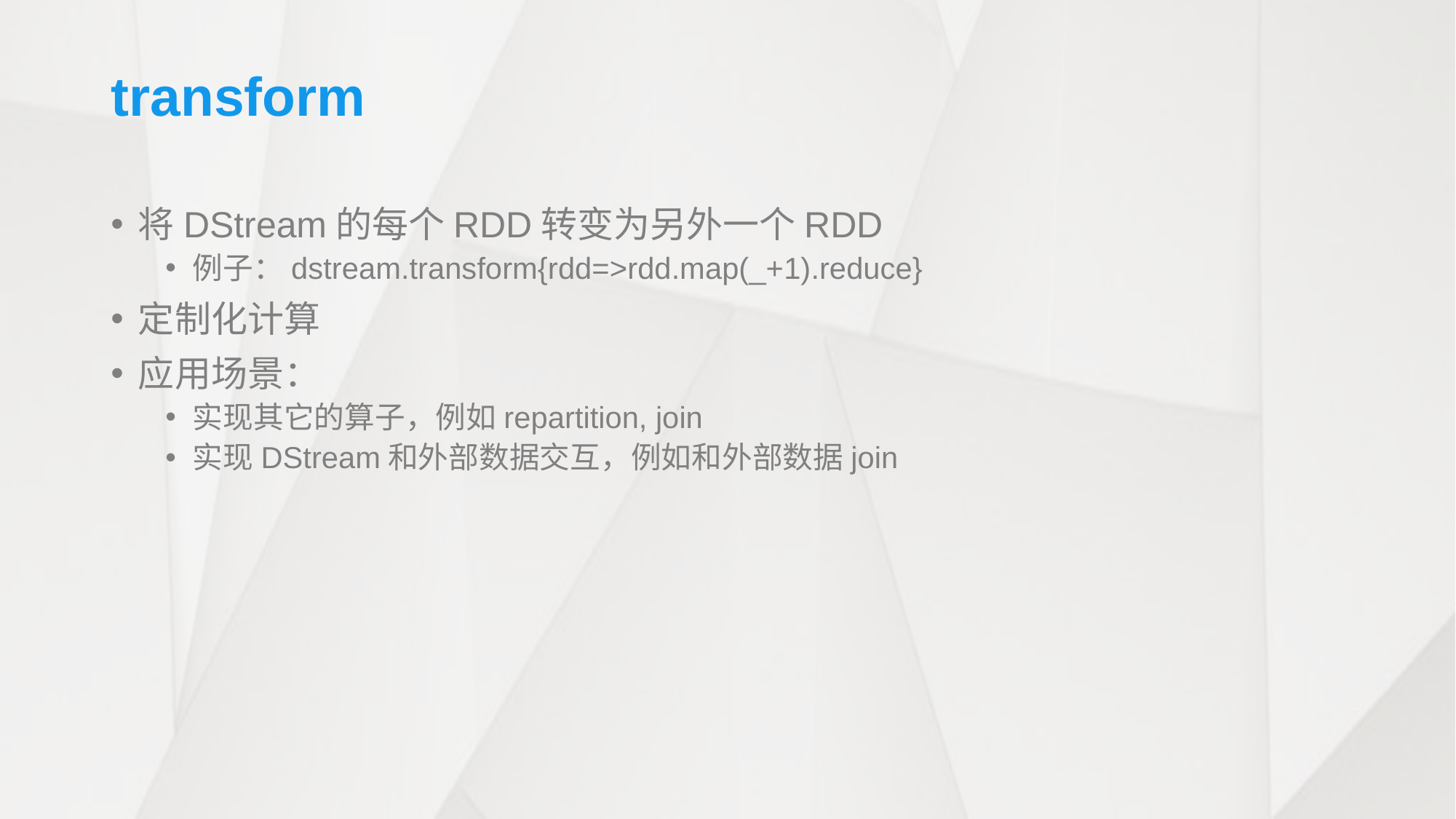

# transform
将DStream的每个RDD转变为另外一个RDD
例子：dstream.transform{rdd=>rdd.map(_+1).reduce}
定制化计算
应用场景：
实现其它的算子，例如repartition, join
实现DStream和外部数据交互，例如和外部数据join